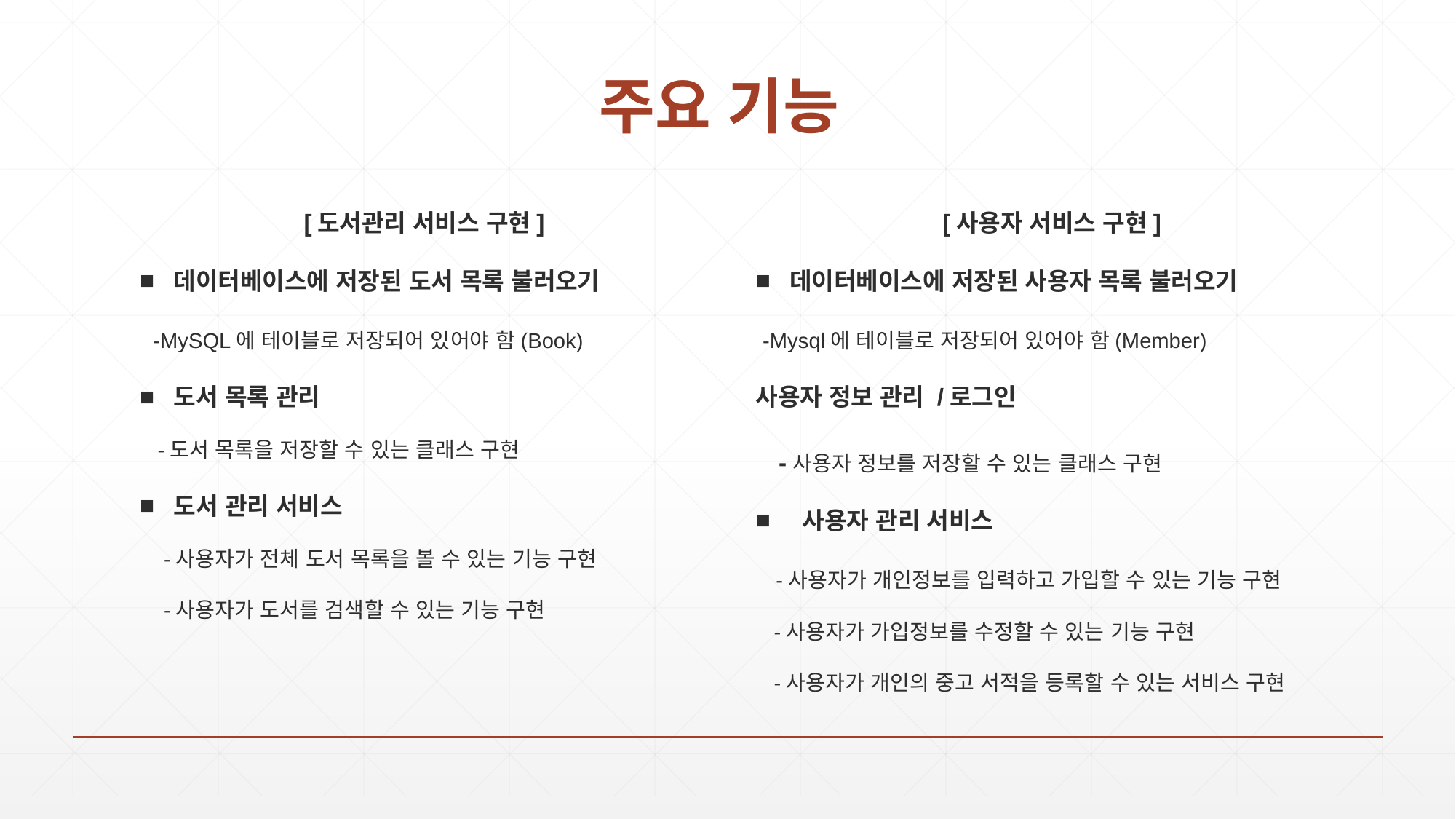

# 주요 기능
[도서관리 서비스 구현]
데이터베이스에 저장된 도서 목록 불러오기
  -MySQL에 테이블로 저장되어 있어야 함(Book)
도서 목록 관리
   -도서 목록을 저장할 수 있는 클래스 구현
도서 관리 서비스
    -사용자가 전체 도서 목록을 볼 수 있는 기능 구현
    -사용자가 도서를 검색할 수 있는 기능 구현

[사용자 서비스 구현]
데이터베이스에 저장된 사용자 목록 불러오기
 -Mysql에 테이블로 저장되어 있어야 함(Member)
사용자 정보 관리 /로그인
   -사용자 정보를 저장할 수 있는 클래스 구현
 사용자 관리 서비스
   -사용자가 개인정보를 입력하고 가입할 수 있는 기능 구현
   -사용자가 가입정보를 수정할 수 있는 기능 구현
   -사용자가 개인의 중고 서적을 등록할 수 있는 서비스 구현